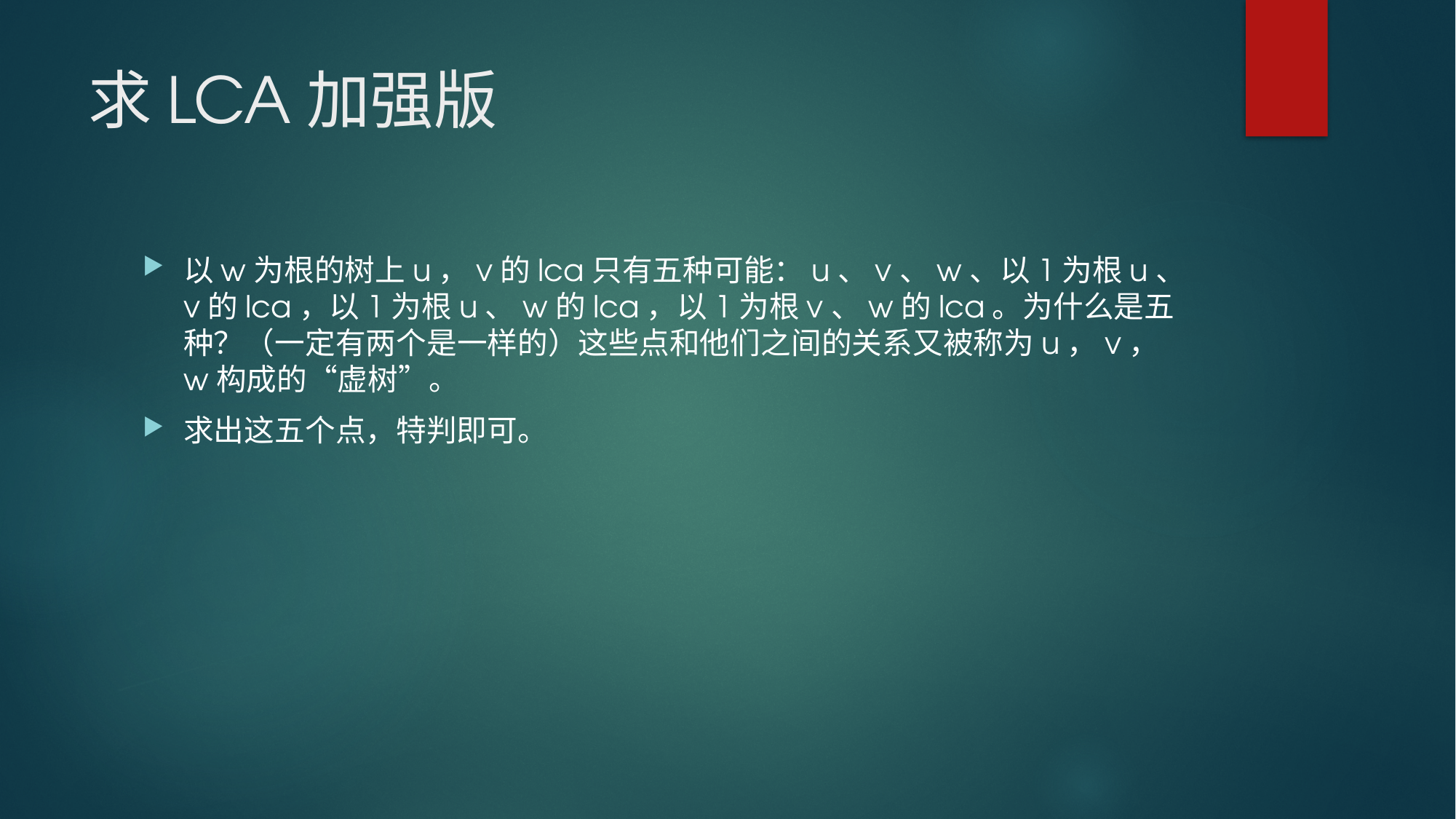

# 求LCA加强版
以w为根的树上u，v的lca只有五种可能：u、v、w、以1为根u、v的lca，以1为根u、w的lca，以1为根v、w的lca。为什么是五种？（一定有两个是一样的）这些点和他们之间的关系又被称为u，v，w构成的“虚树”。
求出这五个点，特判即可。